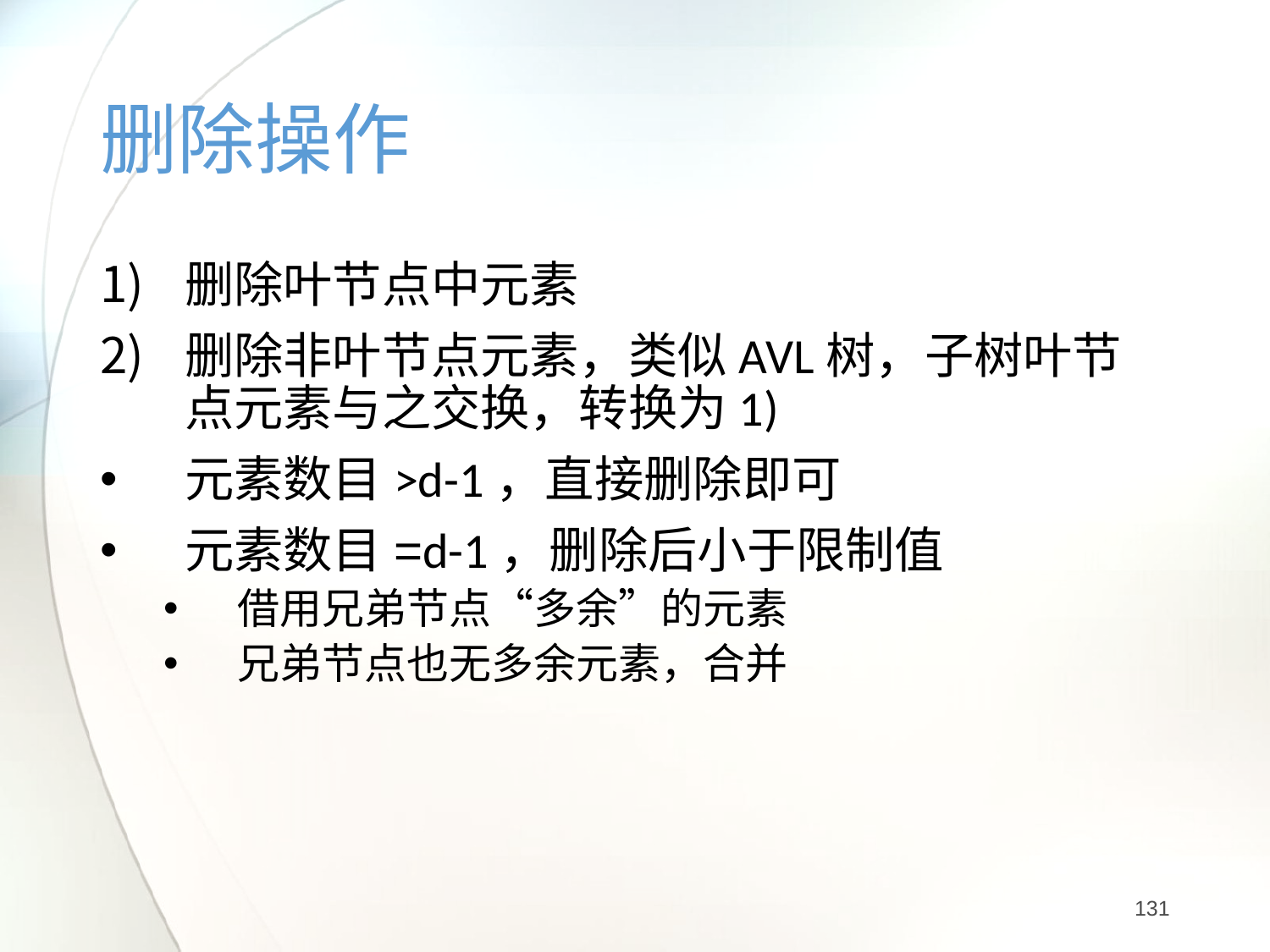

# 删除操作
删除叶节点中元素
删除非叶节点元素，类似AVL树，子树叶节点元素与之交换，转换为1)
元素数目>d-1，直接删除即可
元素数目=d-1，删除后小于限制值
借用兄弟节点“多余”的元素
兄弟节点也无多余元素，合并
131